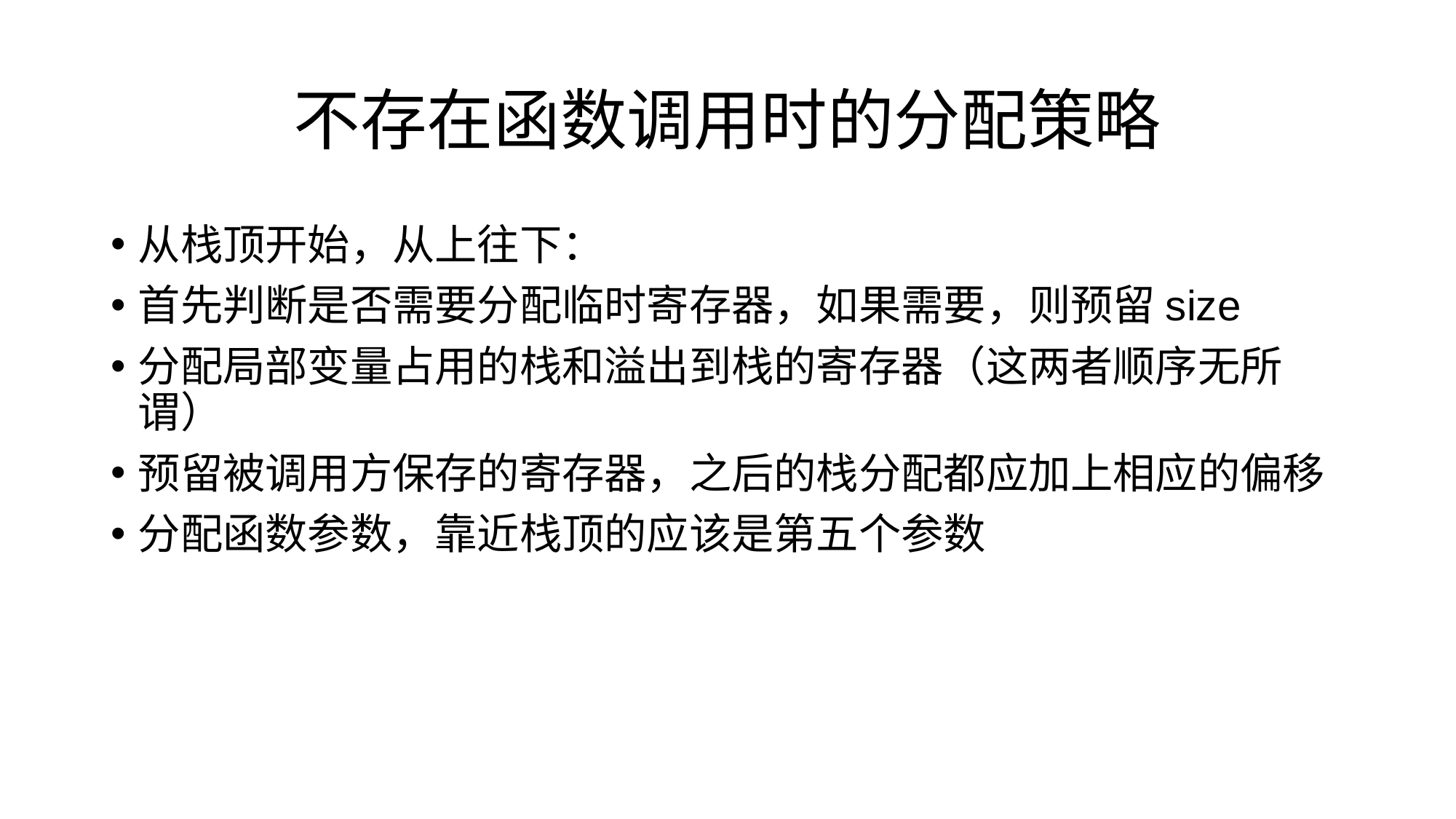

# 不存在函数调用时的分配策略
从栈顶开始，从上往下：
首先判断是否需要分配临时寄存器，如果需要，则预留size
分配局部变量占用的栈和溢出到栈的寄存器（这两者顺序无所谓）
预留被调用方保存的寄存器，之后的栈分配都应加上相应的偏移
分配函数参数，靠近栈顶的应该是第五个参数